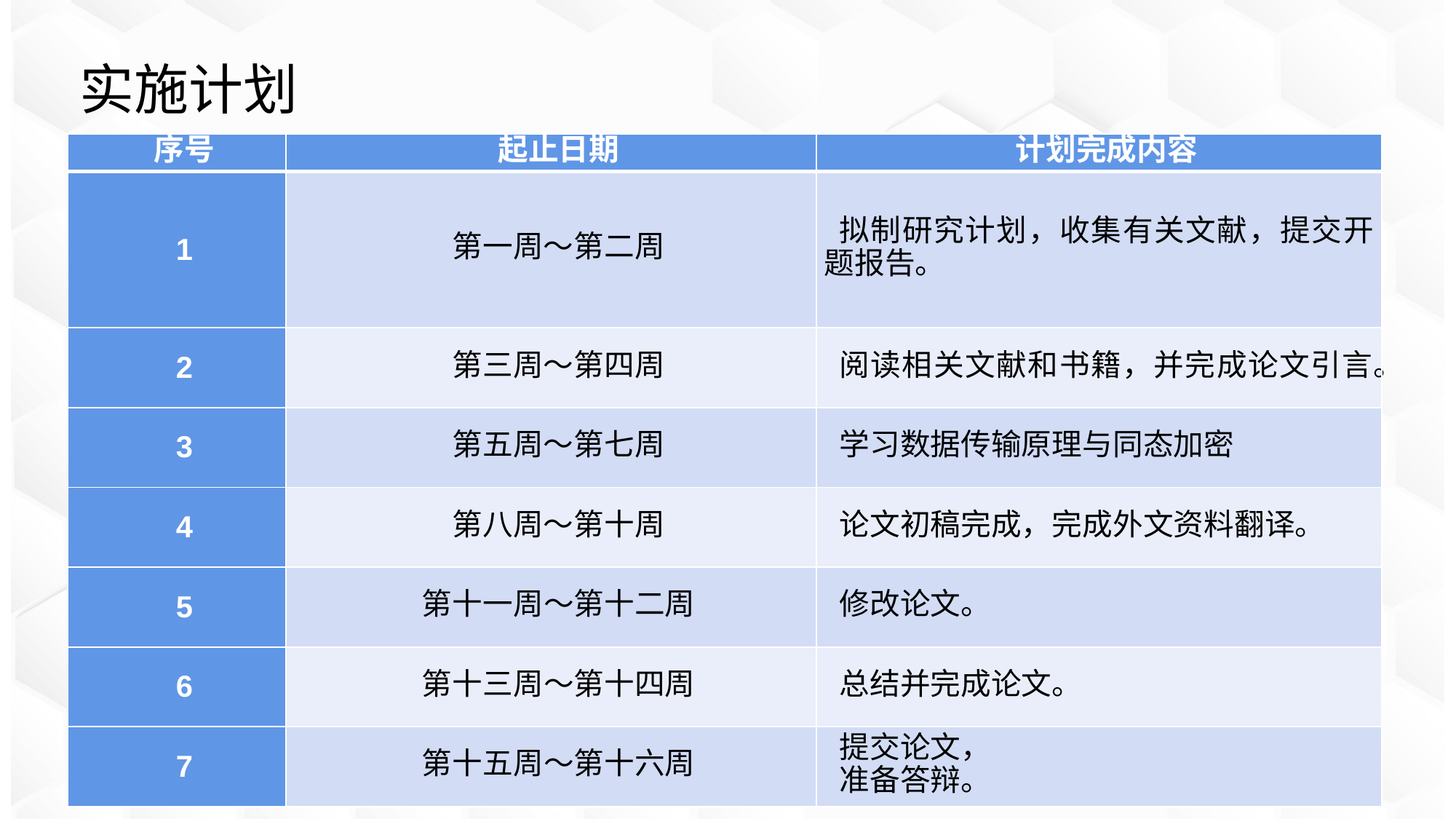

实施计划
| 序号 | 起止日期 | 计划完成内容 |
| --- | --- | --- |
| 1 | 第一周～第二周 | 拟制研究计划，收集有关文献，提交开题报告。 |
| 2 | 第三周～第四周 | 阅读相关文献和书籍，并完成论文引言。 |
| 3 | 第五周～第七周 | 学习数据传输原理与同态加密 |
| 4 | 第八周～第十周 | 论文初稿完成，完成外文资料翻译。 |
| 5 | 第十一周～第十二周 | 修改论文。 |
| 6 | 第十三周～第十四周 | 总结并完成论文。 |
| 7 | 第十五周～第十六周 | 提交论文， 准备答辩。 |